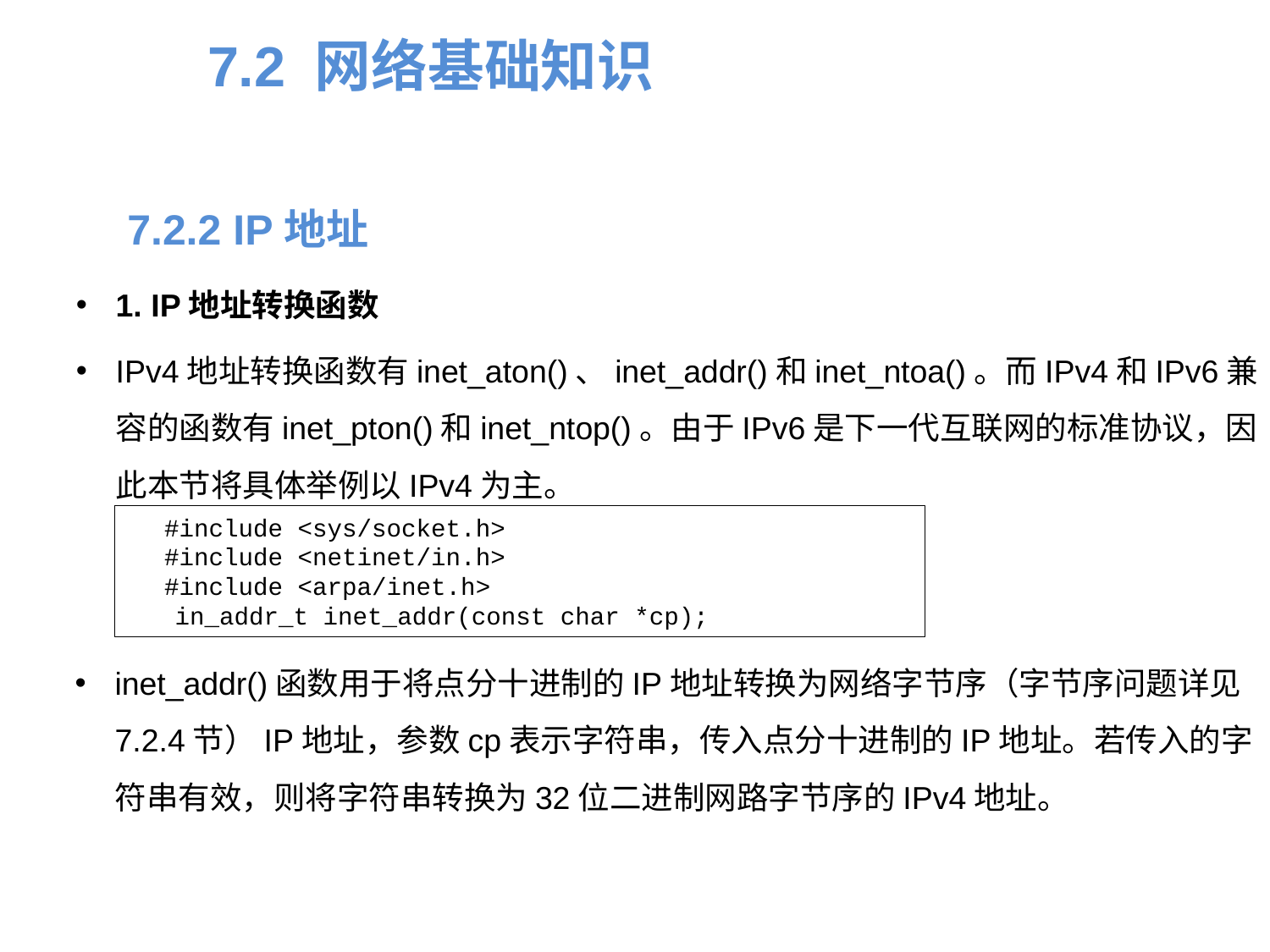

7.2 网络基础知识
7.2.2 IP地址
1. IP地址转换函数
IPv4地址转换函数有inet_aton()、inet_addr()和inet_ntoa()。而IPv4和IPv6兼容的函数有inet_pton()和inet_ntop()。由于IPv6是下一代互联网的标准协议，因此本节将具体举例以IPv4为主。
#include <sys/socket.h>
#include <netinet/in.h>
#include <arpa/inet.h>
in_addr_t inet_addr(const char *cp);
inet_addr()函数用于将点分十进制的IP地址转换为网络字节序（字节序问题详见7.2.4节）IP地址，参数cp表示字符串，传入点分十进制的IP地址。若传入的字符串有效，则将字符串转换为32位二进制网路字节序的IPv4地址。